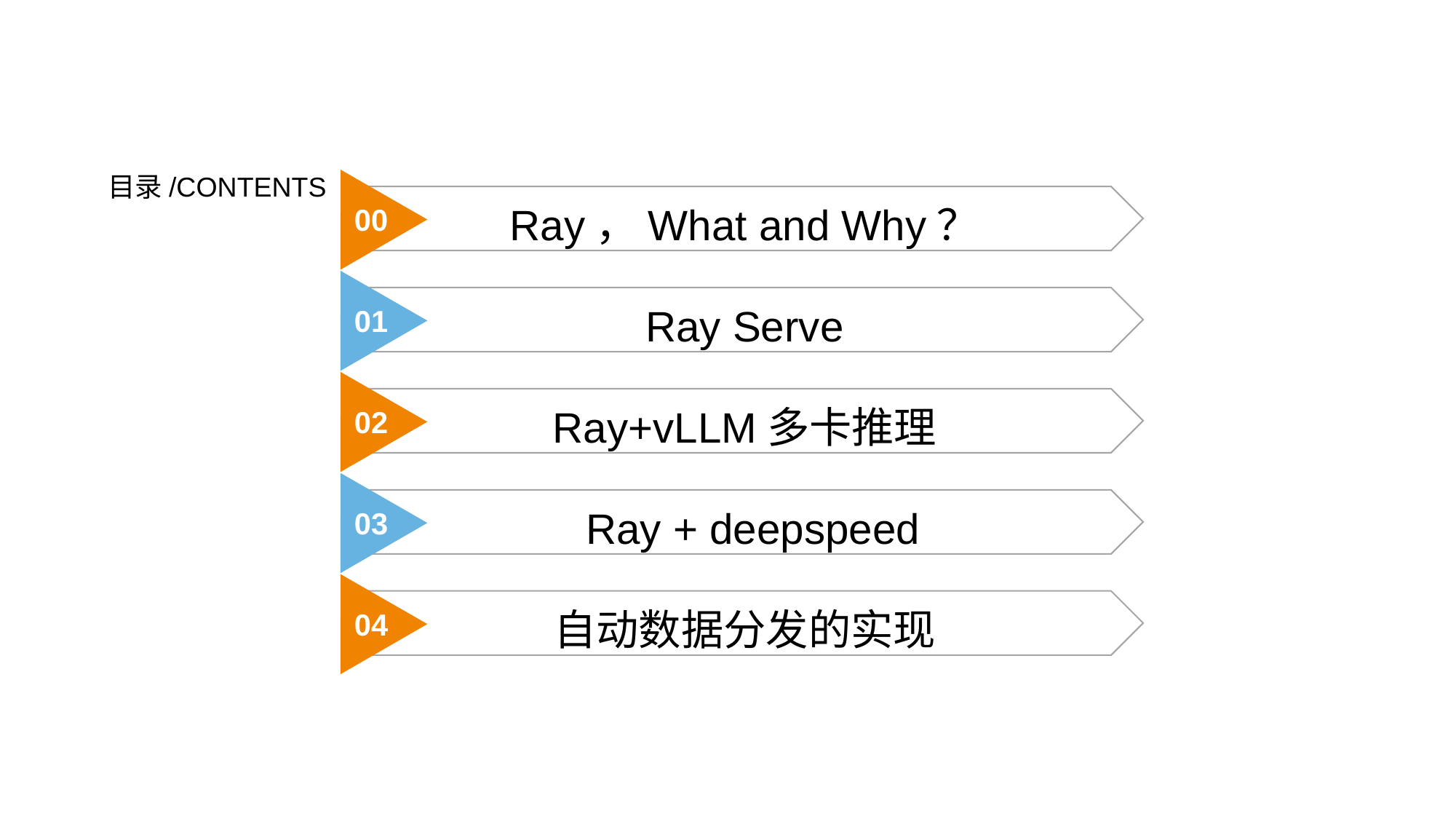

Ray，What and Why？
00

Ray Serve
01

Ray+vLLM多卡推理
02

03

自动数据分发的实现
04
目录/CONTENTS
Ray + deepspeed